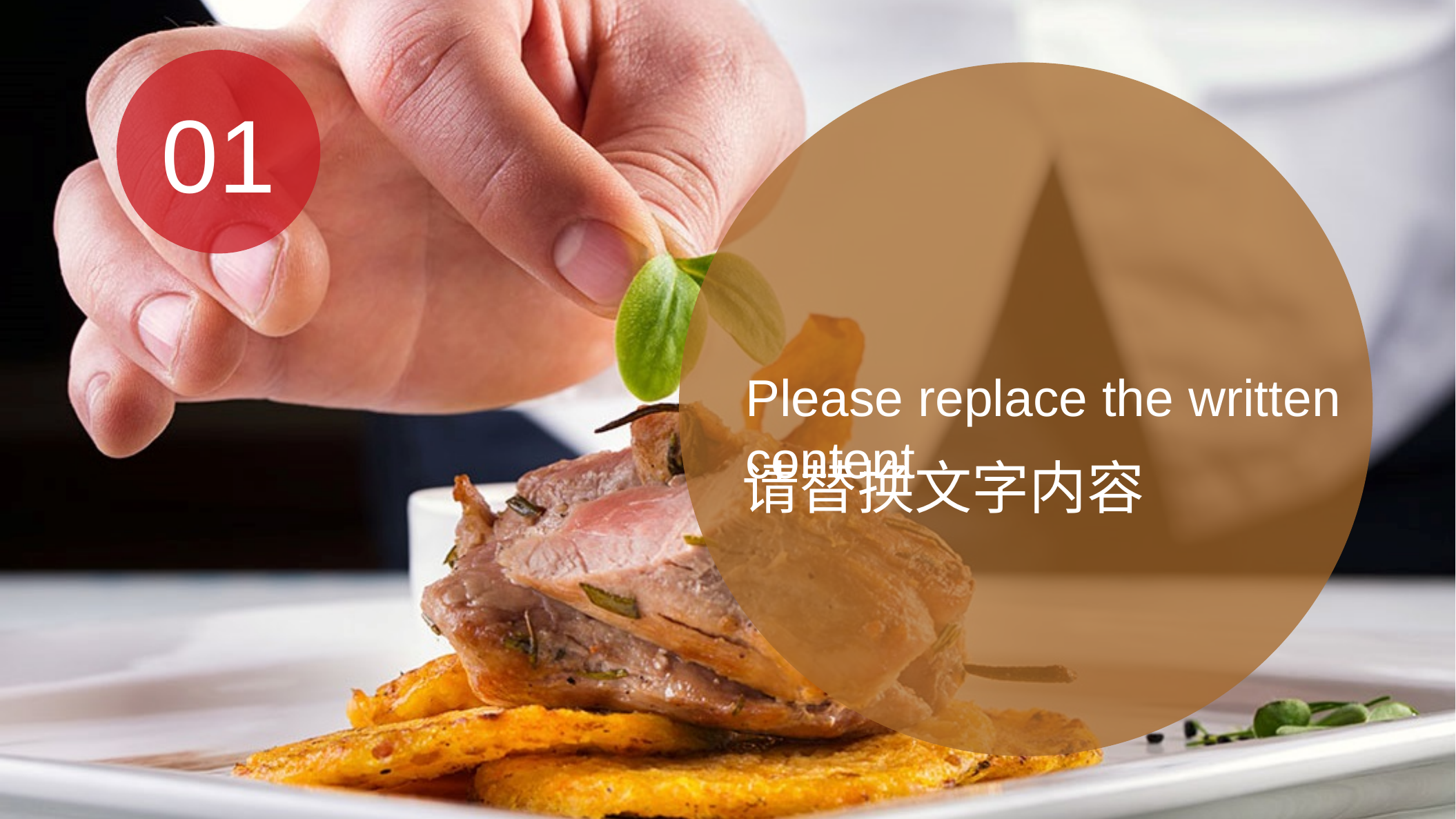

01

Please replace the written content
请替换文字内容